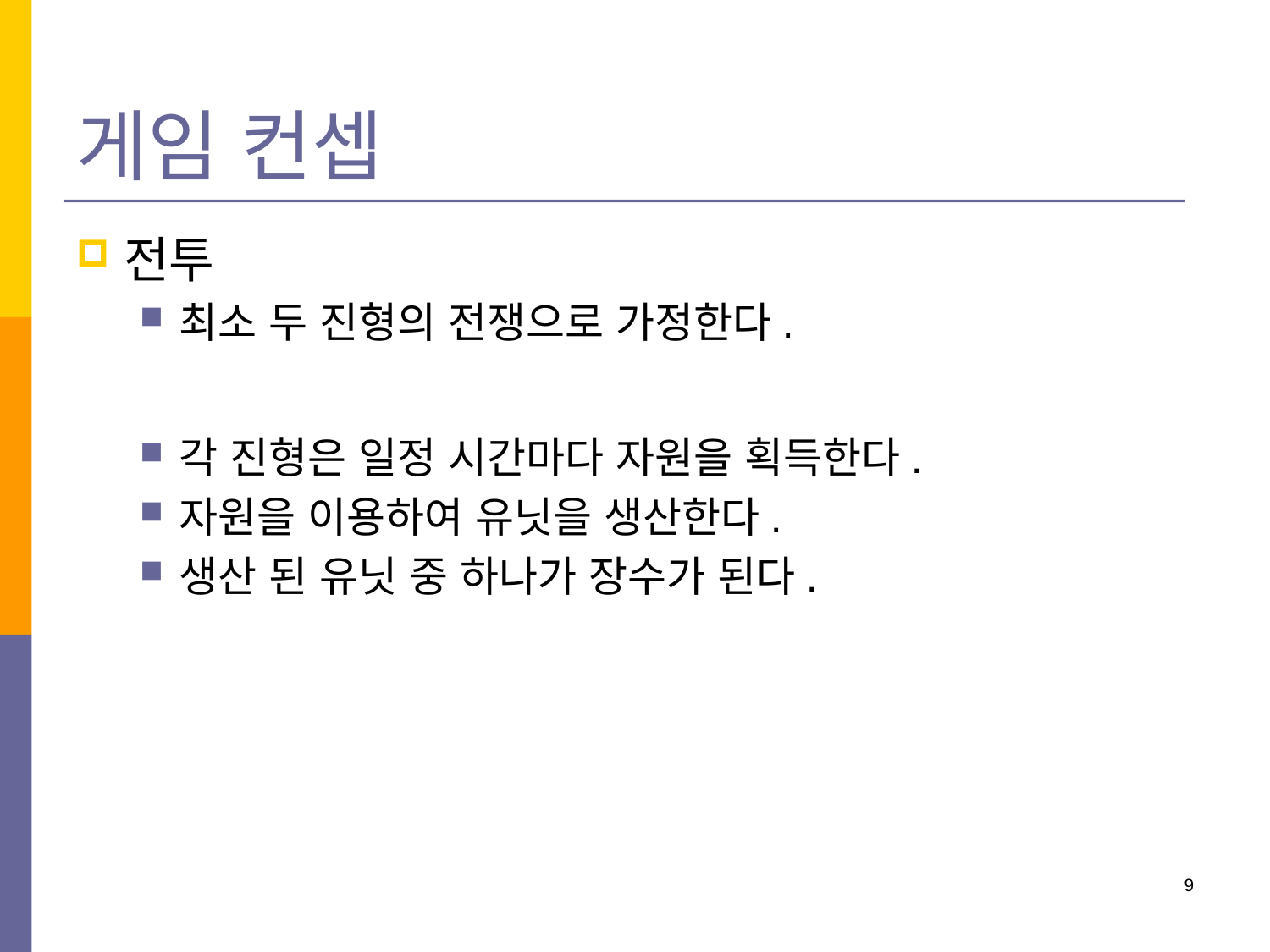

# 게임 컨셉
전투
최소 두 진형의 전쟁으로 가정한다.

각 진형은 일정 시간마다 자원을 획득한다.
자원을 이용하여 유닛을 생산한다.
생산 된 유닛 중 하나가 장수가 된다.

9